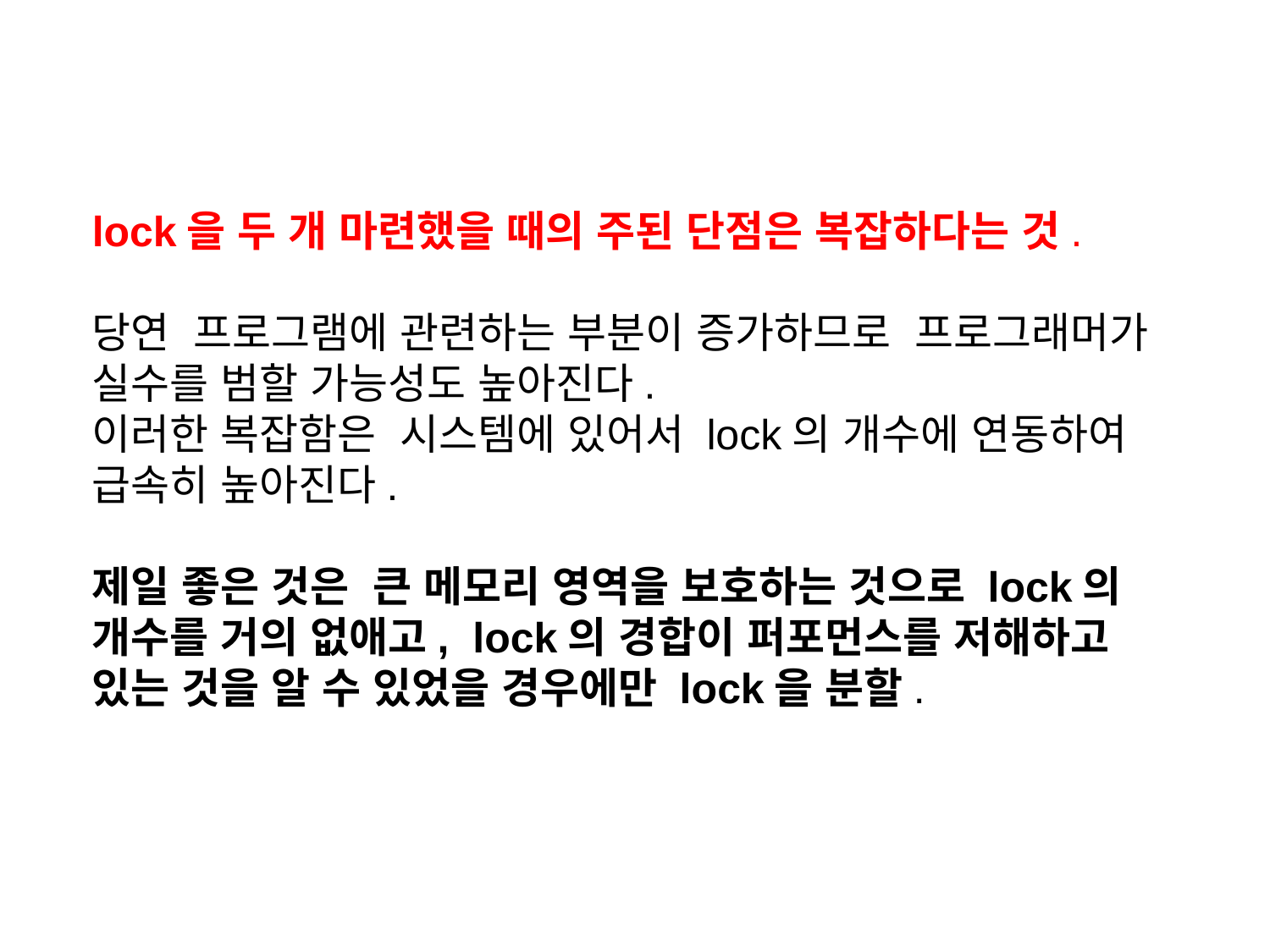

lock을 두 개 마련했을 때의 주된 단점은 복잡하다는 것.

당연  프로그램에 관련하는 부분이 증가하므로  프로그래머가 실수를 범할 가능성도 높아진다.
이러한 복잡함은  시스템에 있어서 lock의 개수에 연동하여 급속히 높아진다.

제일 좋은 것은  큰 메모리 영역을 보호하는 것으로 lock의 개수를 거의 없애고,  lock의 경합이 퍼포먼스를 저해하고 있는 것을 알 수 있었을 경우에만 lock을 분할.